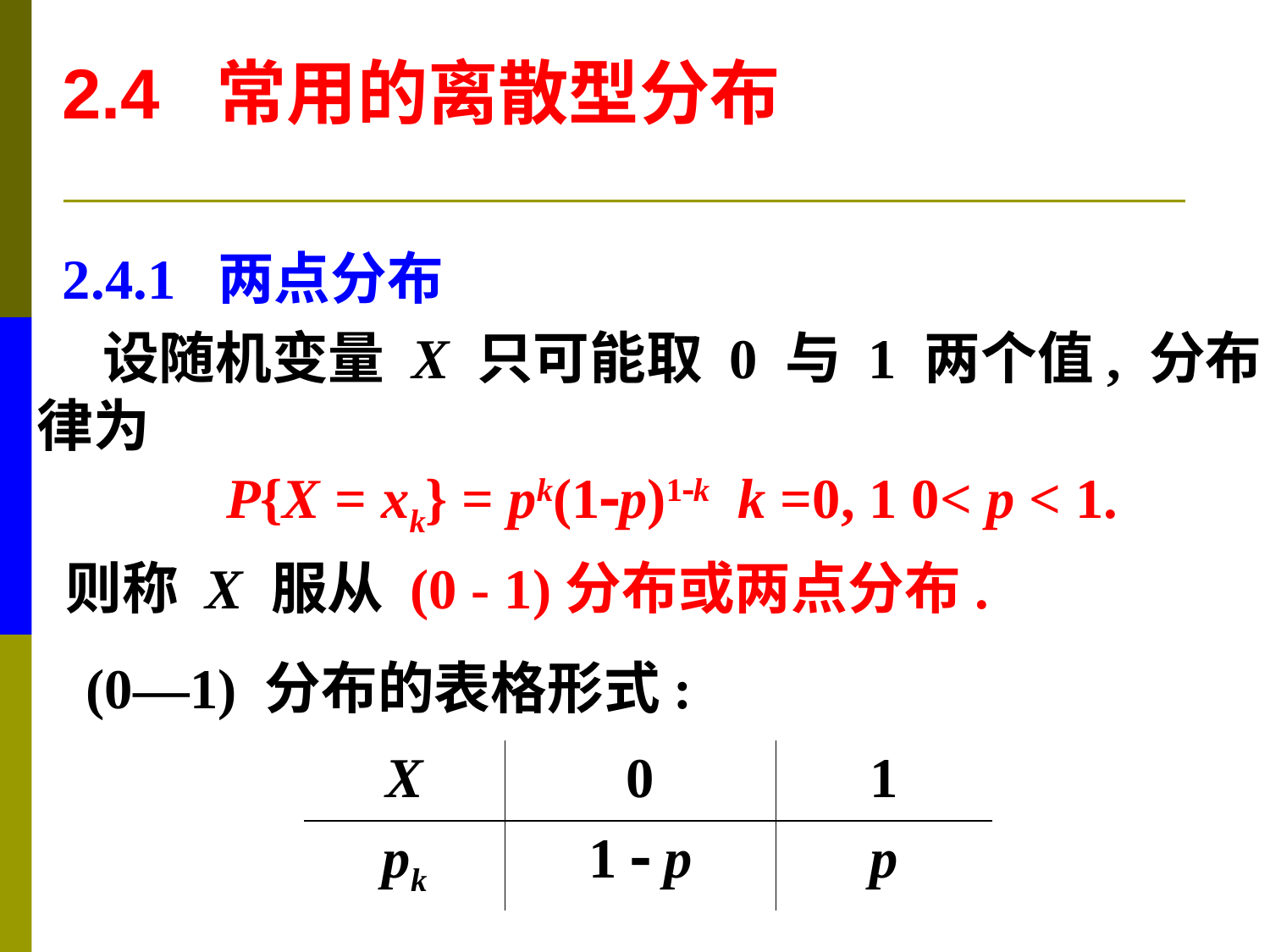

2.4  常用的离散型分布
2.4.1  两点分布
    设随机变量 X 只可能取 0 与 1 两个值, 分布
律为
P{X = xk} = pk(1−p)1−k  k =0, 1 0< p < 1.
则称 X 服从 (0 - 1)分布或两点分布.
(0—1) 分布的表格形式:
| X | 0 | 1 |
| --- | --- | --- |
| pk | 1 − p | p |